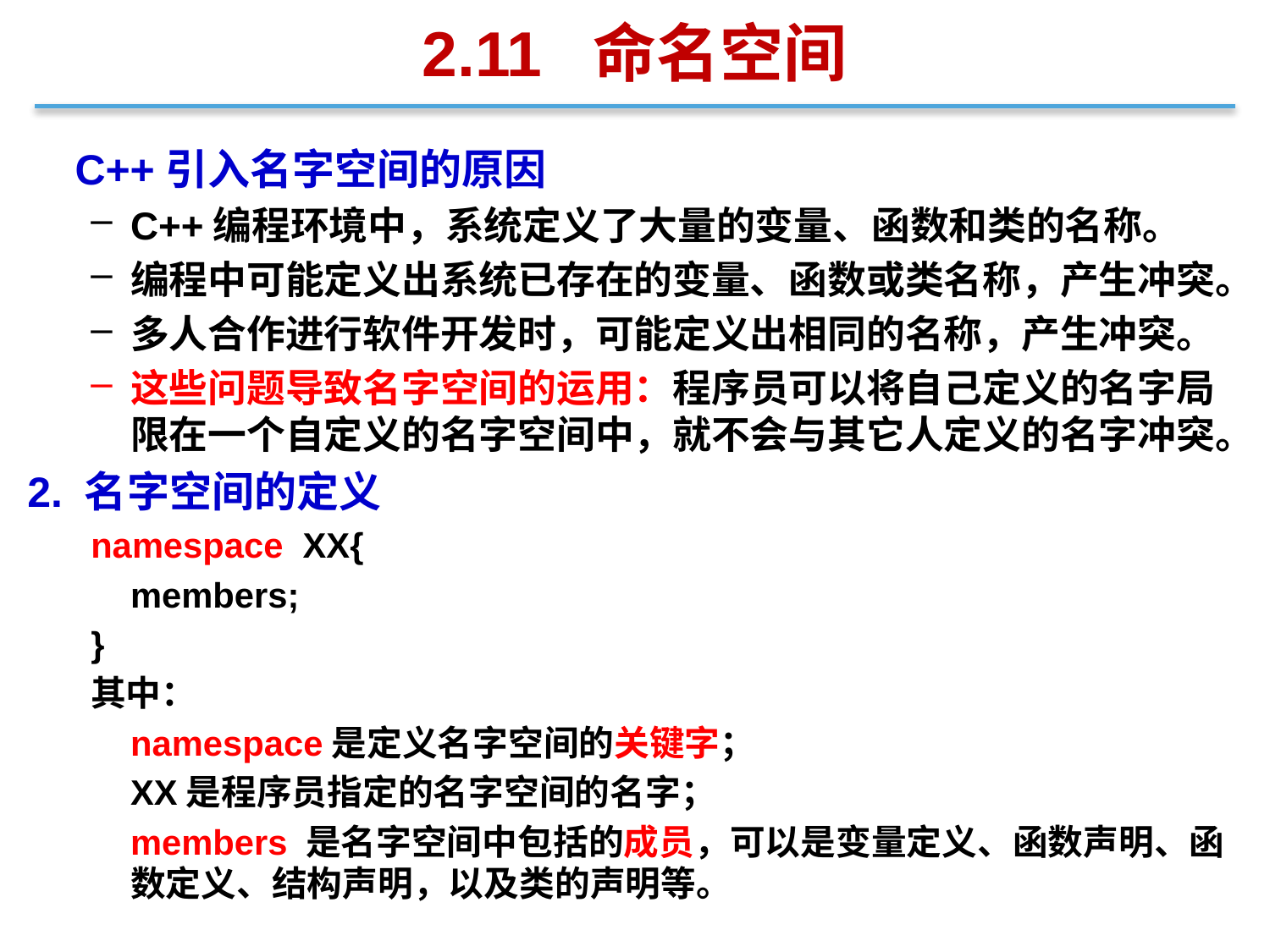

2.11  命名空间
	C++引入名字空间的原因
C++编程环境中，系统定义了大量的变量、函数和类的名称。
编程中可能定义出系统已存在的变量、函数或类名称，产生冲突。
多人合作进行软件开发时，可能定义出相同的名称，产生冲突。
这些问题导致名字空间的运用：程序员可以将自己定义的名字局限在一个自定义的名字空间中，就不会与其它人定义的名字冲突。
2. 名字空间的定义
namespace  XX{
	members;
}
其中：
	namespace是定义名字空间的关键字；
   	XX是程序员指定的名字空间的名字；
   	members 是名字空间中包括的成员，可以是变量定义、函数声明、函数定义、结构声明，以及类的声明等。